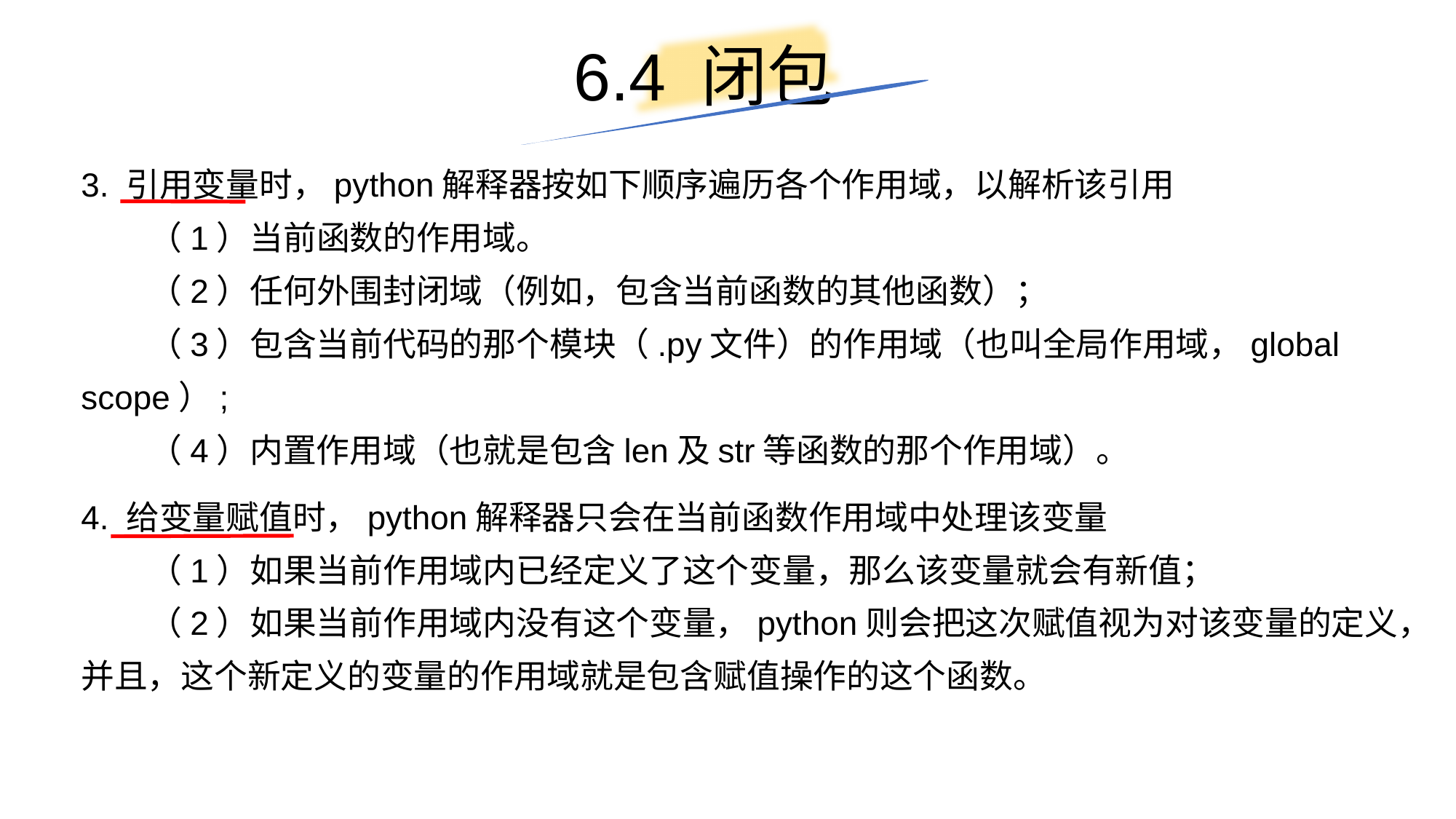

# 6.4 闭包

3. 引用变量时，python解释器按如下顺序遍历各个作用域，以解析该引用
        （1）当前函数的作用域。
        （2）任何外围封闭域（例如，包含当前函数的其他函数）；
        （3）包含当前代码的那个模块（.py文件）的作用域（也叫全局作用域，global scope）;
        （4）内置作用域（也就是包含len及str等函数的那个作用域）。
4. 给变量赋值时，python解释器只会在当前函数作用域中处理该变量
        （1）如果当前作用域内已经定义了这个变量，那么该变量就会有新值；
        （2）如果当前作用域内没有这个变量，python则会把这次赋值视为对该变量的定义，并且，这个新定义的变量的作用域就是包含赋值操作的这个函数。